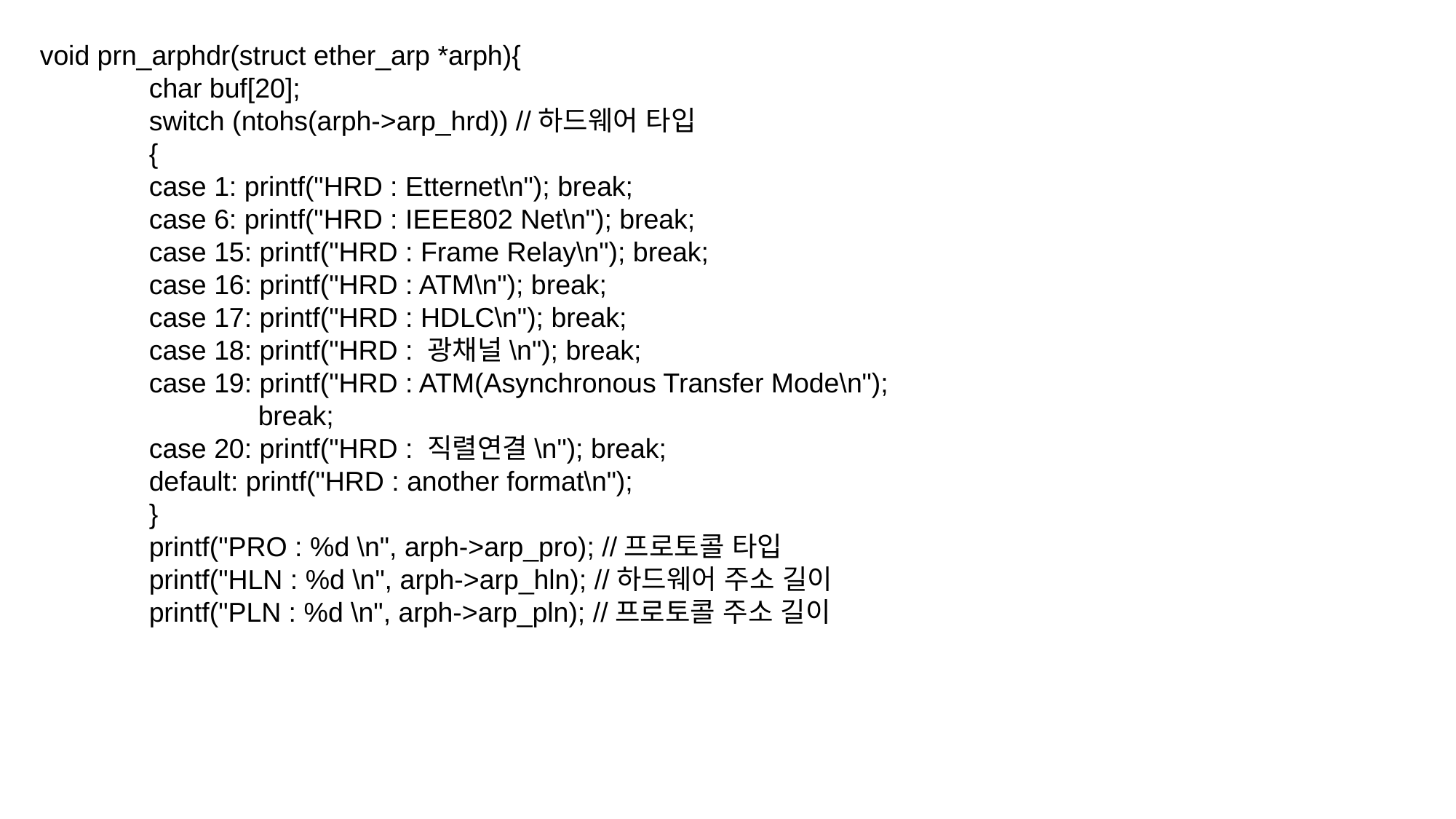

void prn_arphdr(struct ether_arp *arph){
	char buf[20];
	switch (ntohs(arph->arp_hrd)) //하드웨어 타입
	{
	case 1: printf("HRD : Etternet\n"); break;
	case 6: printf("HRD : IEEE802 Net\n"); break;
	case 15: printf("HRD : Frame Relay\n"); break;
	case 16: printf("HRD : ATM\n"); break;
	case 17: printf("HRD : HDLC\n"); break;
	case 18: printf("HRD : 광채널\n"); break;
	case 19: printf("HRD : ATM(Asynchronous Transfer Mode\n");
		break;
	case 20: printf("HRD : 직렬연결\n"); break;
	default: printf("HRD : another format\n");
	}
	printf("PRO : %d \n", arph->arp_pro); //프로토콜 타입
	printf("HLN : %d \n", arph->arp_hln); //하드웨어 주소 길이
	printf("PLN : %d \n", arph->arp_pln); //프로토콜 주소 길이